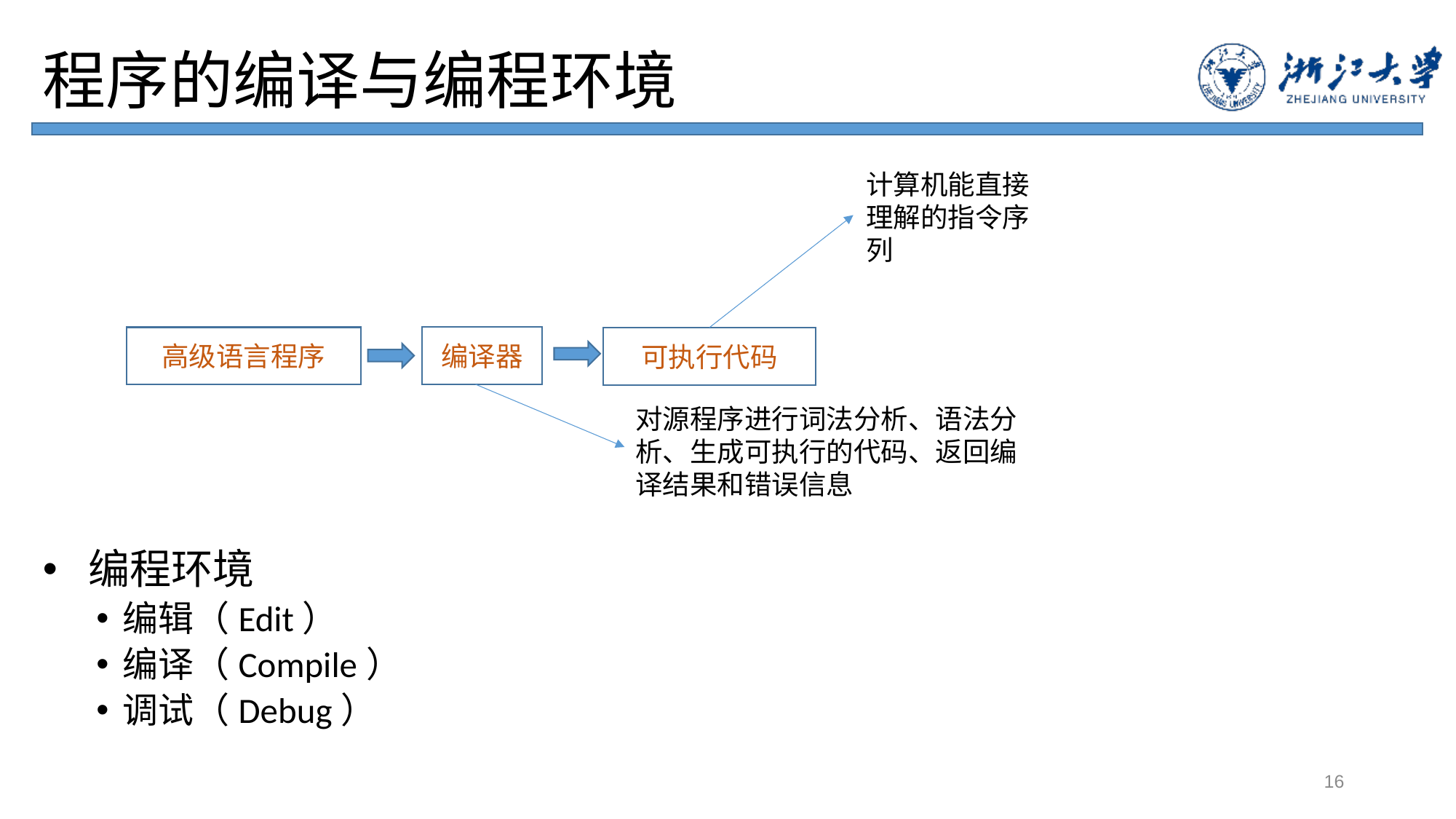

# 程序的编译与编程环境

 编程环境
编辑（Edit）
编译（Compile）
调试（Debug）
计算机能直接理解的指令序列
编译器
高级语言程序
可执行代码

对源程序进行词法分析、语法分析、生成可执行的代码、返回编译结果和错误信息
16